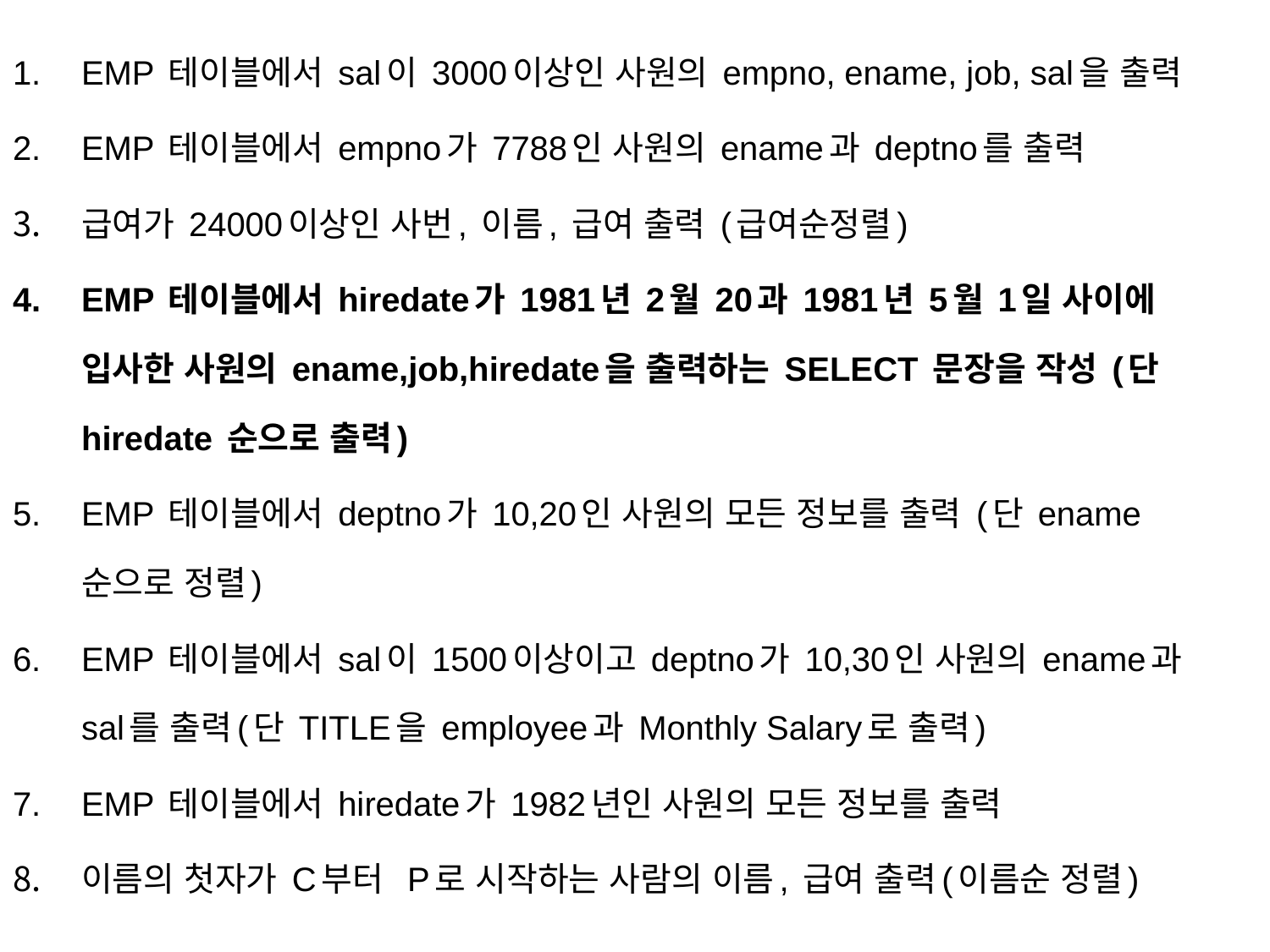

EMP 테이블에서 sal이 3000이상인 사원의 empno, ename, job, sal을 출력
EMP 테이블에서 empno가 7788인 사원의 ename과 deptno를 출력
급여가 24000이상인 사번, 이름, 급여 출력 (급여순정렬)
EMP 테이블에서 hiredate가 1981년 2월 20과 1981년 5월 1일 사이에 입사한 사원의 ename,job,hiredate을 출력하는 SELECT 문장을 작성 (단 hiredate 순으로 출력)
EMP 테이블에서 deptno가 10,20인 사원의 모든 정보를 출력 (단 ename순으로 정렬)
EMP 테이블에서 sal이 1500이상이고 deptno가 10,30인 사원의 ename과 sal를 출력(단 TITLE을 employee과 Monthly Salary로 출력)
EMP 테이블에서 hiredate가 1982년인 사원의 모든 정보를 출력
이름의 첫자가 C부터  P로 시작하는 사람의 이름, 급여 출력(이름순 정렬)